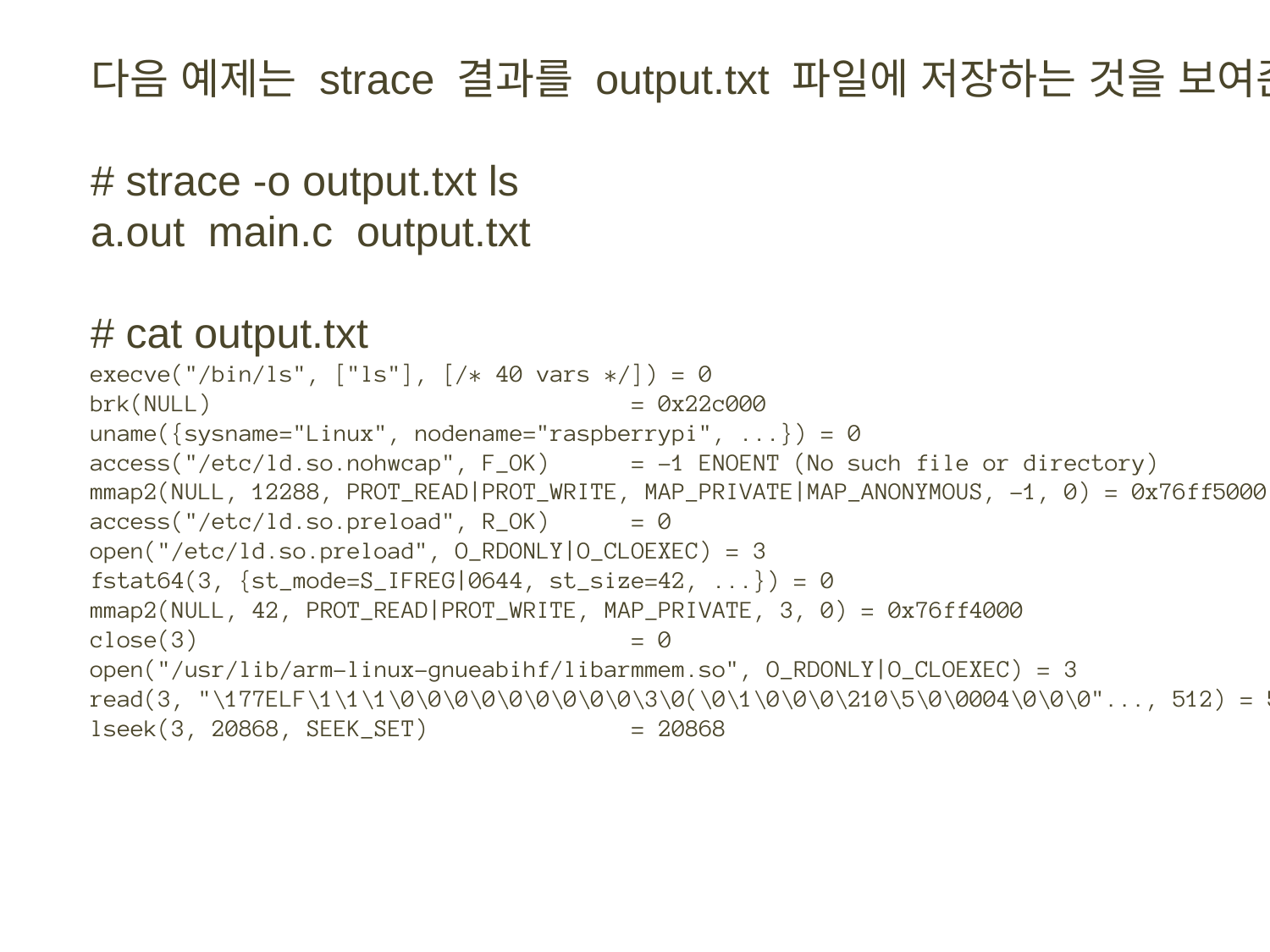

다음 예제는 strace 결과를 output.txt 파일에 저장하는 것을 보여준다.

# strace -o output.txt ls
a.out  main.c  output.txt

# cat output.txt
execve("/bin/ls", ["ls"], [/* 40 vars */]) = 0
brk(NULL)                               = 0x22c000
uname({sysname="Linux", nodename="raspberrypi", ...}) = 0
access("/etc/ld.so.nohwcap", F_OK)      = -1 ENOENT (No such file or directory)
mmap2(NULL, 12288, PROT_READ|PROT_WRITE, MAP_PRIVATE|MAP_ANONYMOUS, -1, 0) = 0x76ff5000
access("/etc/ld.so.preload", R_OK)      = 0
open("/etc/ld.so.preload", O_RDONLY|O_CLOEXEC) = 3
fstat64(3, {st_mode=S_IFREG|0644, st_size=42, ...}) = 0
mmap2(NULL, 42, PROT_READ|PROT_WRITE, MAP_PRIVATE, 3, 0) = 0x76ff4000
close(3)                                = 0
open("/usr/lib/arm-linux-gnueabihf/libarmmem.so", O_RDONLY|O_CLOEXEC) = 3
read(3, "\177ELF\1\1\1\0\0\0\0\0\0\0\0\0\3\0(\0\1\0\0\0\210\5\0\0004\0\0\0"..., 512) = 512
lseek(3, 20868, SEEK_SET)               = 20868